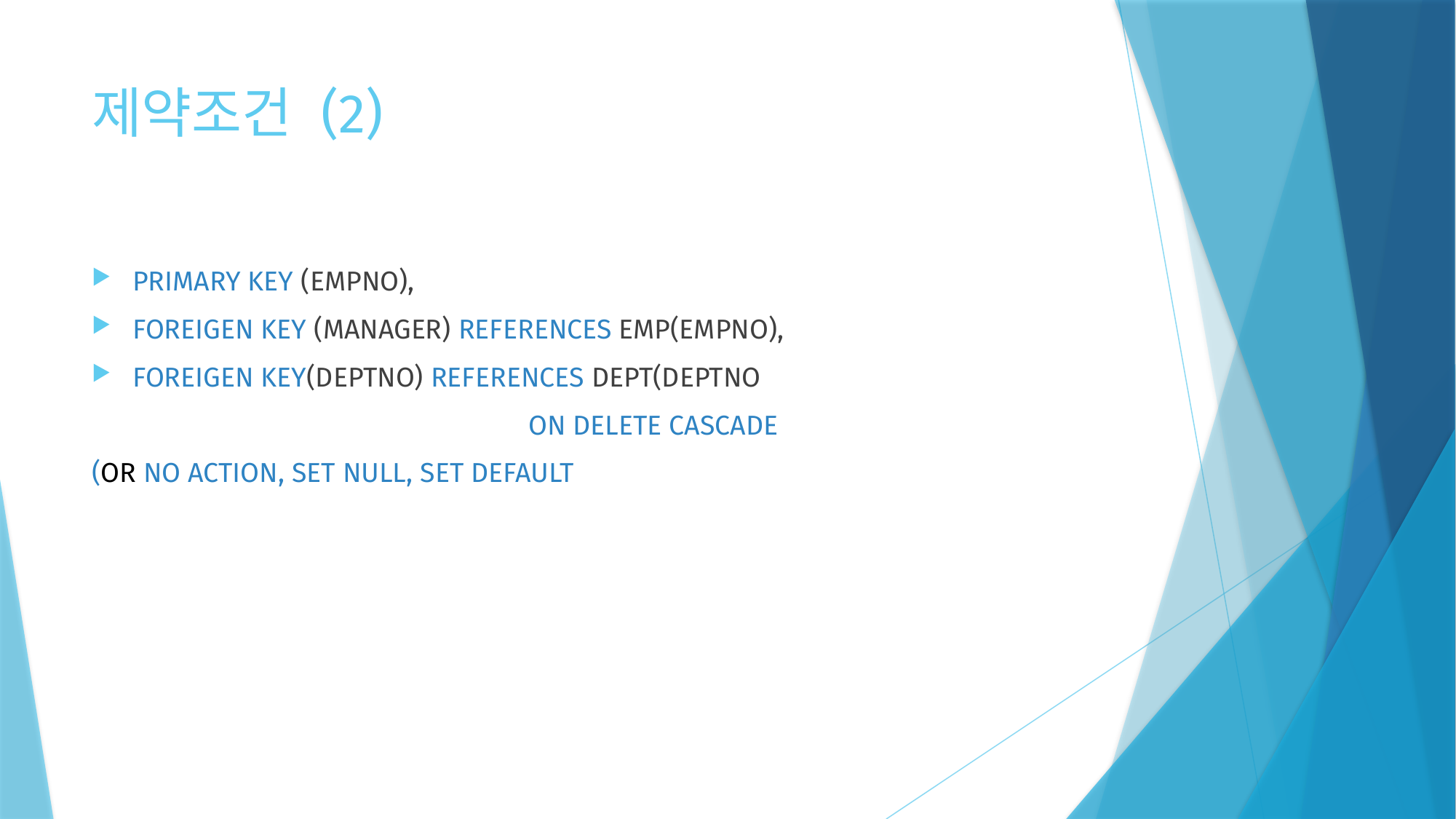

# 제약조건 (2)
PRIMARY KEY (EMPNO),
FOREIGEN KEY (MANAGER) REFERENCES EMP(EMPNO),
FOREIGEN KEY(DEPTNO) REFERENCES DEPT(DEPTNO
				ON DELETE CASCADE
(OR NO ACTION, SET NULL, SET DEFAULT